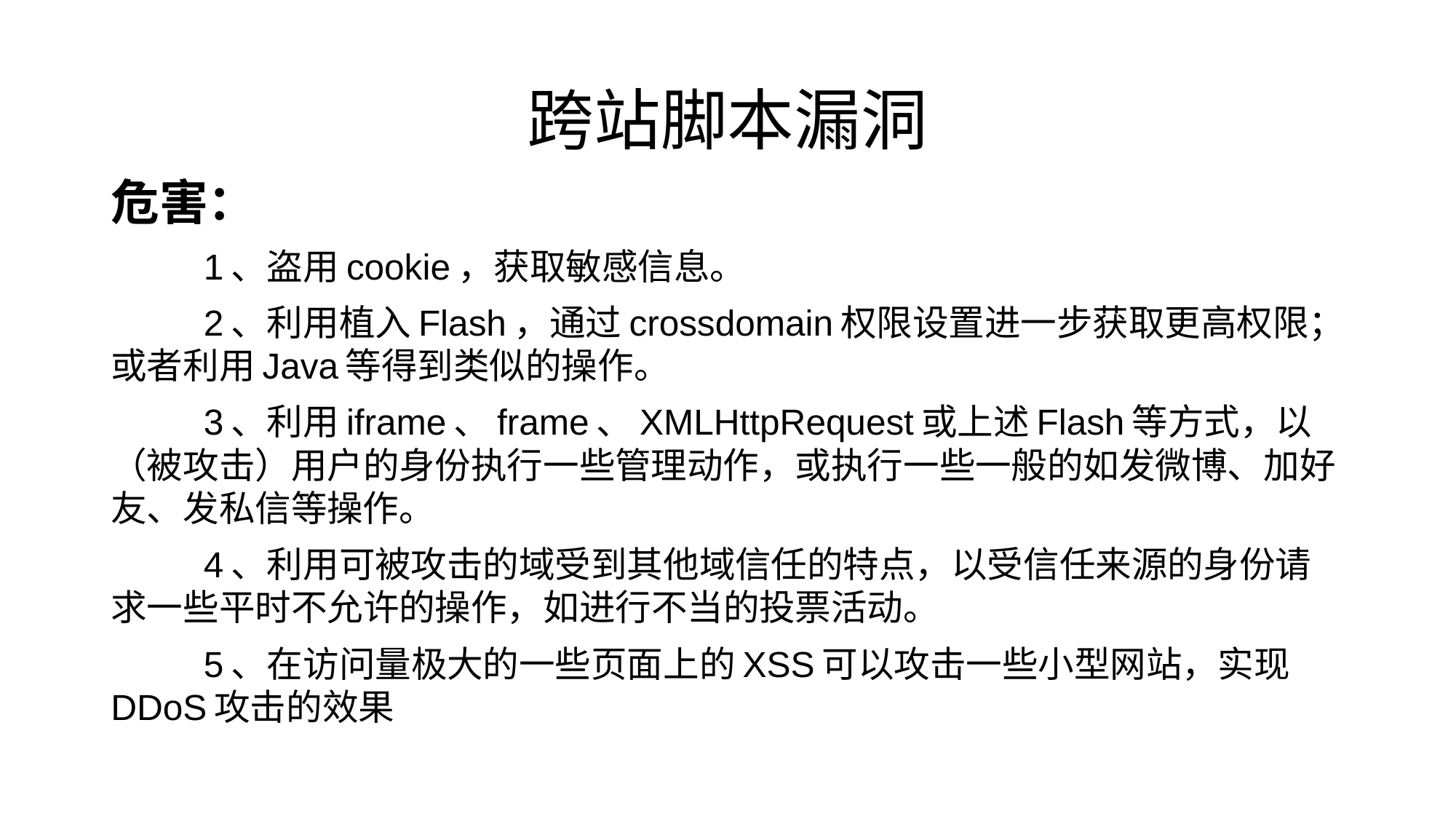

# 跨站脚本漏洞
危害：
	1、盗用cookie，获取敏感信息。
	2、利用植入Flash，通过crossdomain权限设置进一步获取更高权限；或者利用Java等得到类似的操作。
	3、利用iframe、frame、XMLHttpRequest或上述Flash等方式，以（被攻击）用户的身份执行一些管理动作，或执行一些一般的如发微博、加好友、发私信等操作。
	4、利用可被攻击的域受到其他域信任的特点，以受信任来源的身份请求一些平时不允许的操作，如进行不当的投票活动。
	5、在访问量极大的一些页面上的XSS可以攻击一些小型网站，实现DDoS攻击的效果